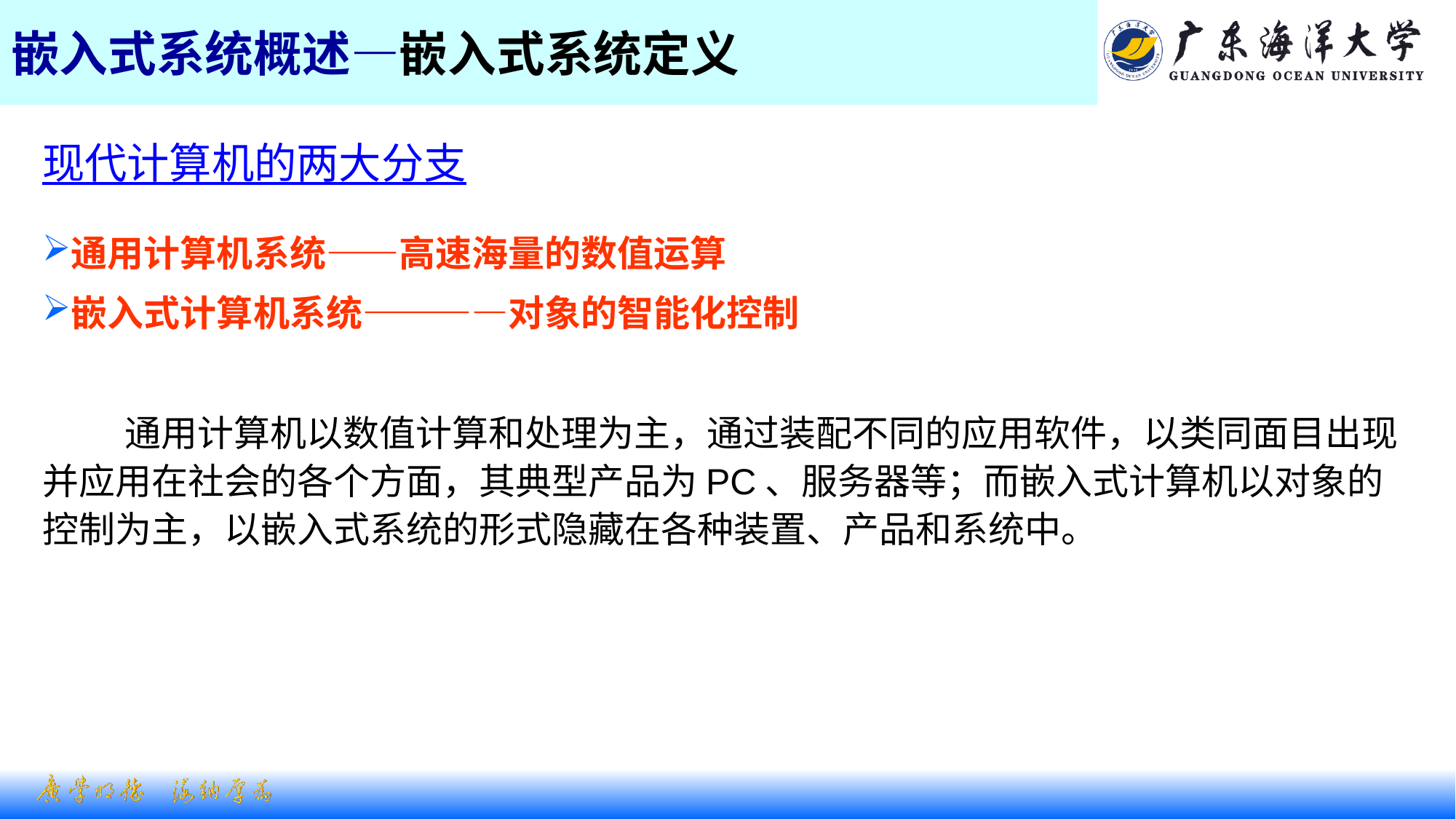

# 嵌入式系统概述—嵌入式系统定义

现代计算机的两大分支

通用计算机系统——高速海量的数值运算
嵌入式计算机系统————对象的智能化控制

         通用计算机以数值计算和处理为主，通过装配不同的应用软件，以类同面目出现并应用在社会的各个方面，其典型产品为PC、服务器等；而嵌入式计算机以对象的控制为主，以嵌入式系统的形式隐藏在各种装置、产品和系统中。

25